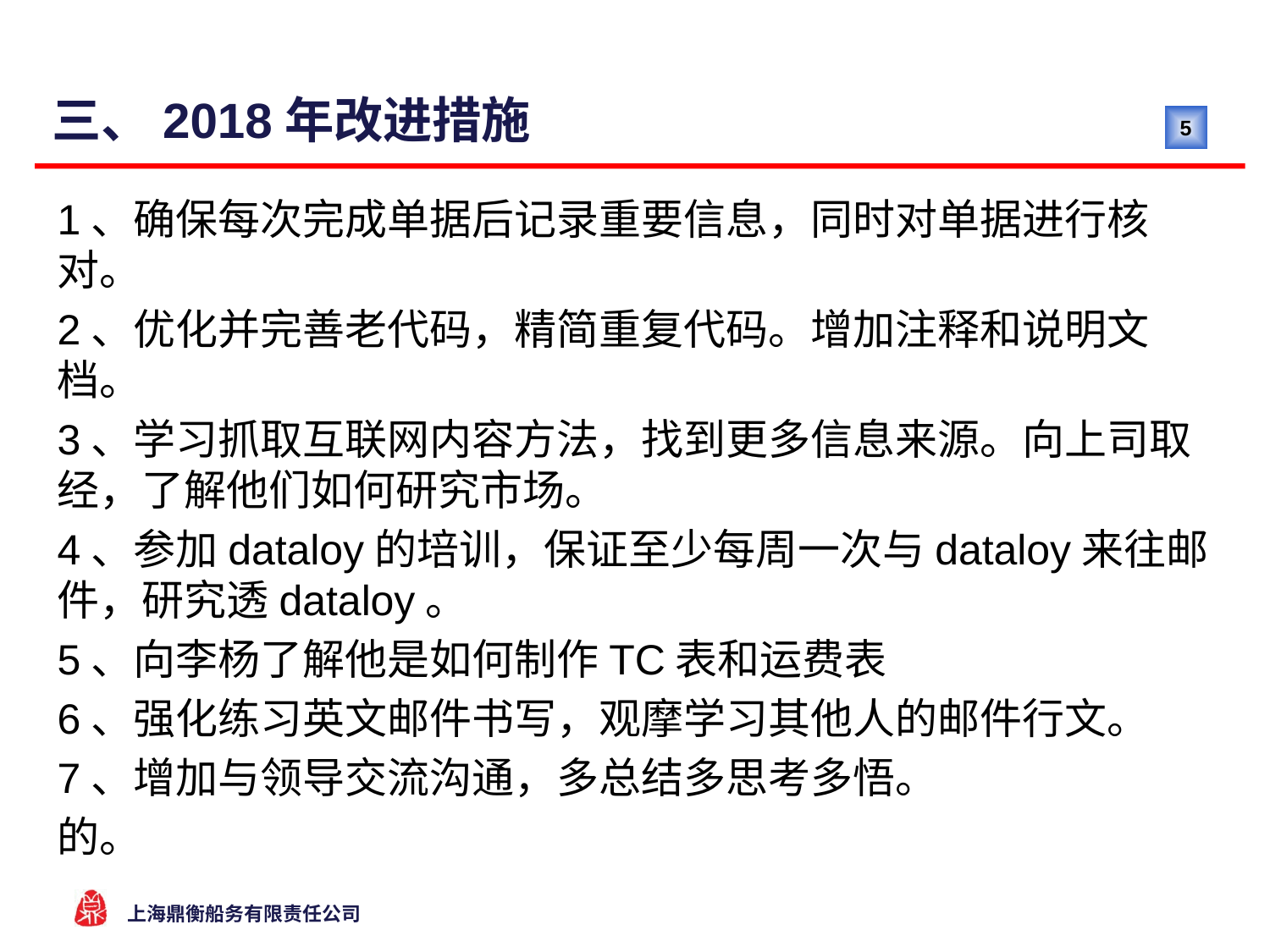

# 三、2018年改进措施
1、确保每次完成单据后记录重要信息，同时对单据进行核对。
2、优化并完善老代码，精简重复代码。增加注释和说明文档。
3、学习抓取互联网内容方法，找到更多信息来源。向上司取经，了解他们如何研究市场。
4、参加dataloy的培训，保证至少每周一次与dataloy来往邮件，研究透dataloy。
5、向李杨了解他是如何制作TC表和运费表
6、强化练习英文邮件书写，观摩学习其他人的邮件行文。
7、增加与领导交流沟通，多总结多思考多悟。
的。